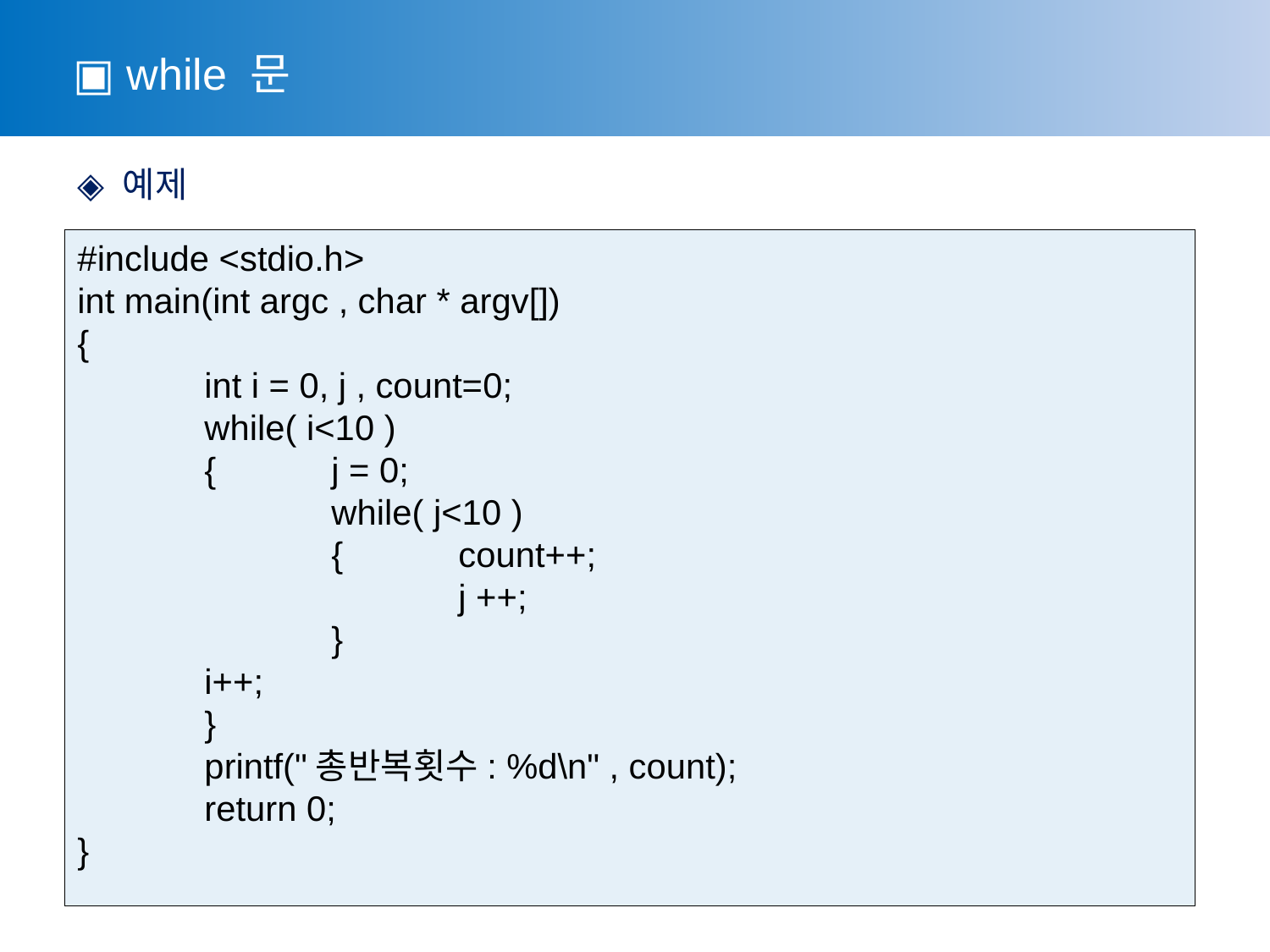

▣ while 문
 ◈ 예제
#include <stdio.h>
int main(int argc , char * argv[])
{
	int i = 0, j , count=0;
	while( i<10 )
	{	j = 0;
		while( j<10 )
		{	count++;
			j ++;
		}
	i++;
	}
	printf("총반복횟수: %d\n" , count);
	return 0;
}